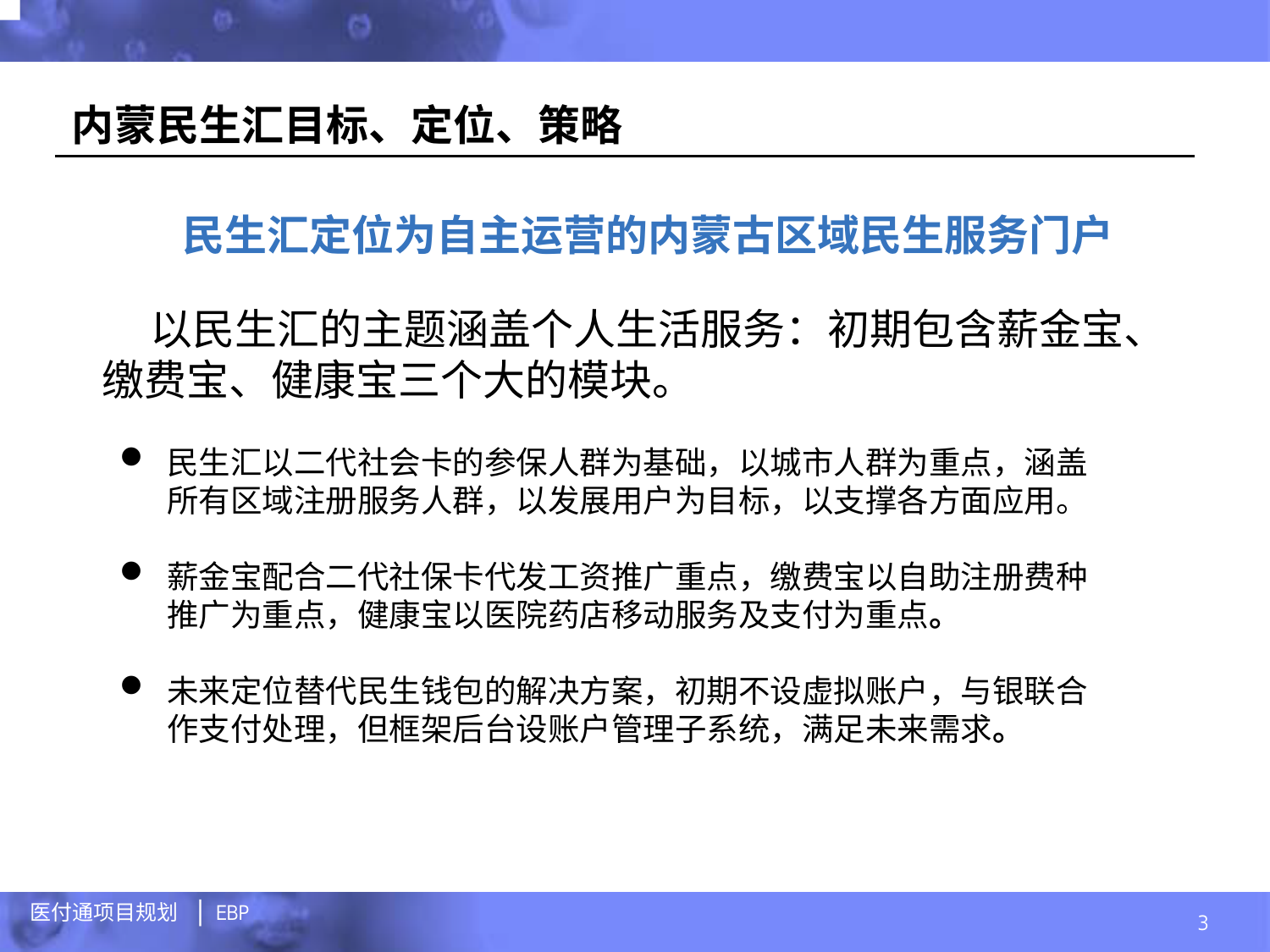

内蒙民生汇目标、定位、策略
民生汇定位为自主运营的内蒙古区域民生服务门户
    以民生汇的主题涵盖个人生活服务：初期包含薪金宝、缴费宝、健康宝三个大的模块。
民生汇以二代社会卡的参保人群为基础，以城市人群为重点，涵盖所有区域注册服务人群，以发展用户为目标，以支撑各方面应用。

薪金宝配合二代社保卡代发工资推广重点，缴费宝以自助注册费种推广为重点，健康宝以医院药店移动服务及支付为重点。

未来定位替代民生钱包的解决方案，初期不设虚拟账户，与银联合作支付处理，但框架后台设账户管理子系统，满足未来需求。
3